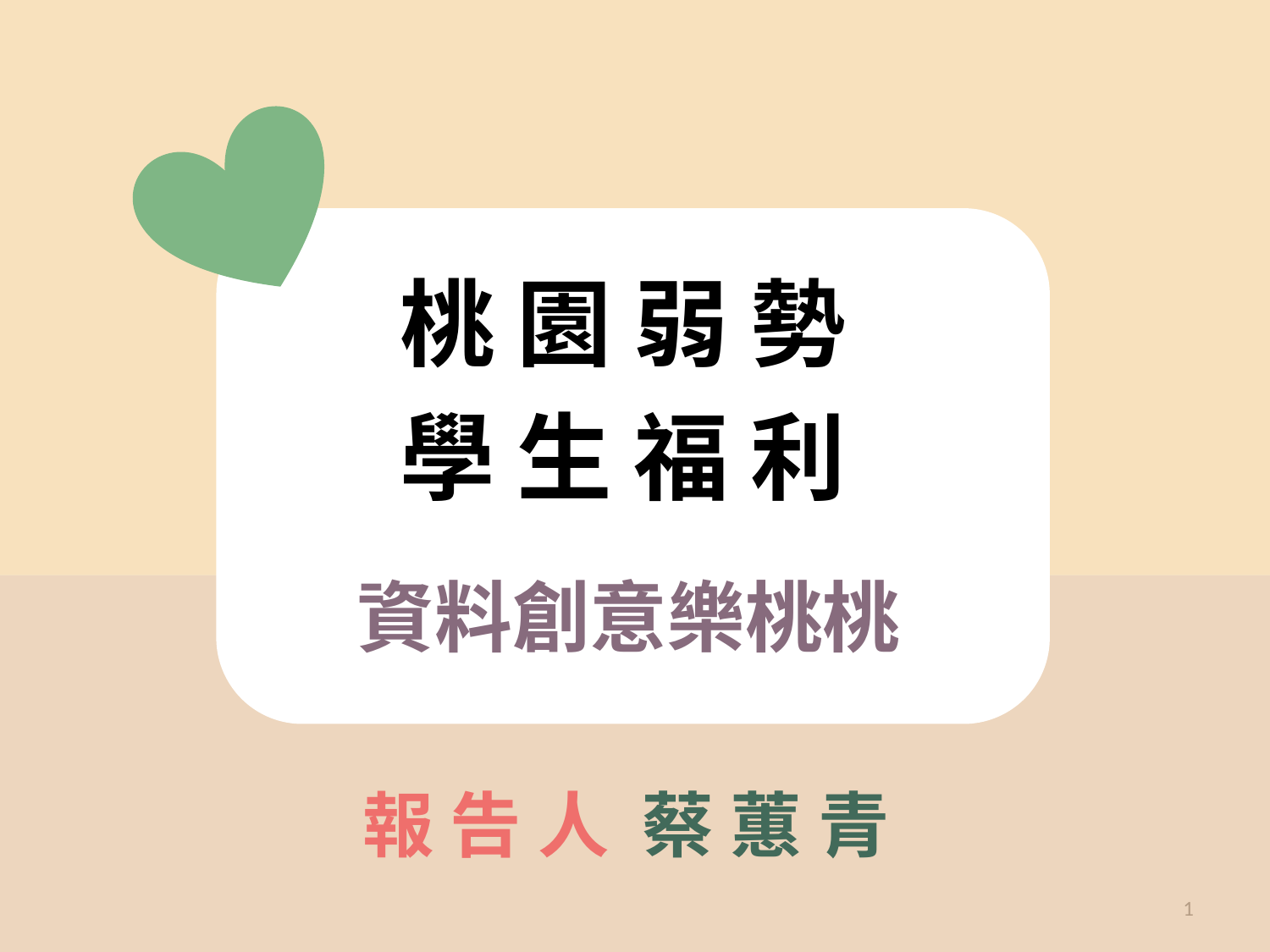

桃 園 弱 勢
學 生 福 利
資料創意樂桃桃

# 報 告 人  蔡 蕙 青
1